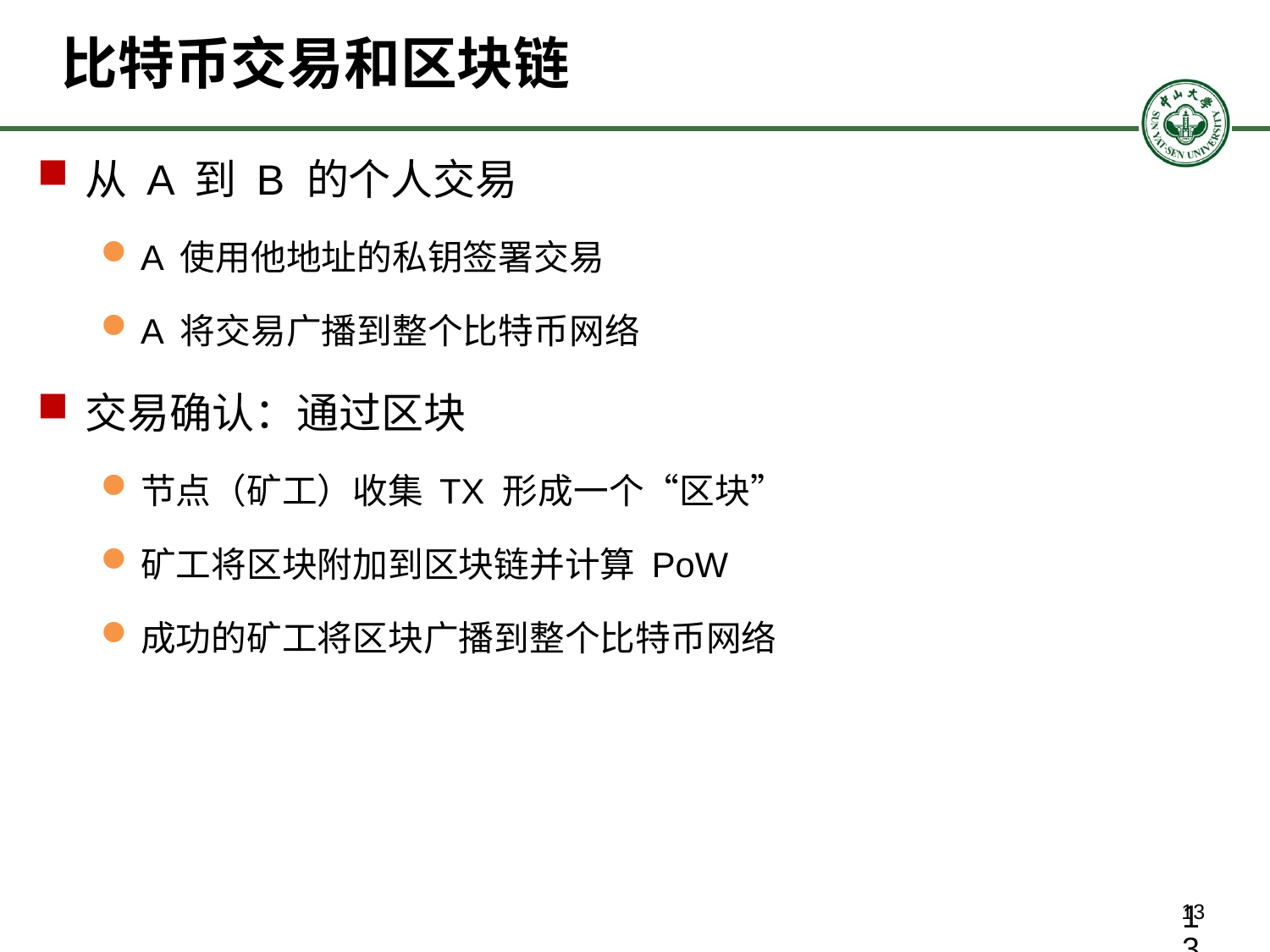

# 比特币交易和区块链
从 A 到 B 的个人交易
A 使用他地址的私钥签署交易
A 将交易广播到整个比特币网络

交易确认：通过区块
节点（矿工）收集 TX 形成一个“区块”
矿工将区块附加到区块链并计算 PoW
成功的矿工将区块广播到整个比特币网络
13